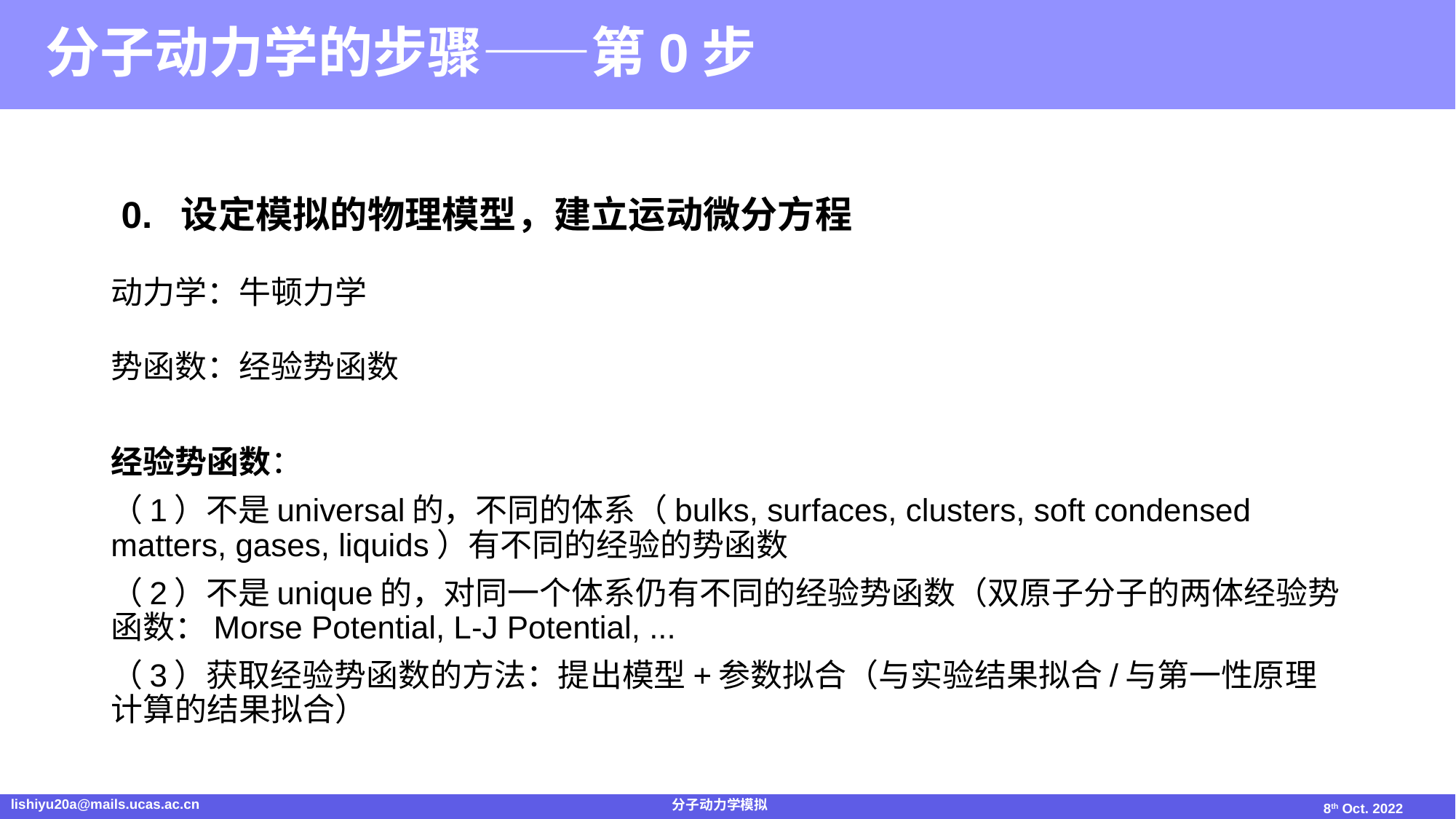

分子动力学的步骤——第0步
 0.  设定模拟的物理模型，建立运动微分方程
动力学：牛顿力学
势函数：经验势函数

经验势函数：
（1）不是universal的，不同的体系（bulks, surfaces, clusters, soft condensed matters, gases, liquids）有不同的经验的势函数
（2）不是unique的，对同一个体系仍有不同的经验势函数（双原子分子的两体经验势函数：Morse Potential, L-J Potential, ...
（3）获取经验势函数的方法：提出模型+参数拟合（与实验结果拟合/与第一性原理计算的结果拟合）

lishiyu20a@mails.ucas.ac.cn
分子动力学模拟

8th Oct. 2022